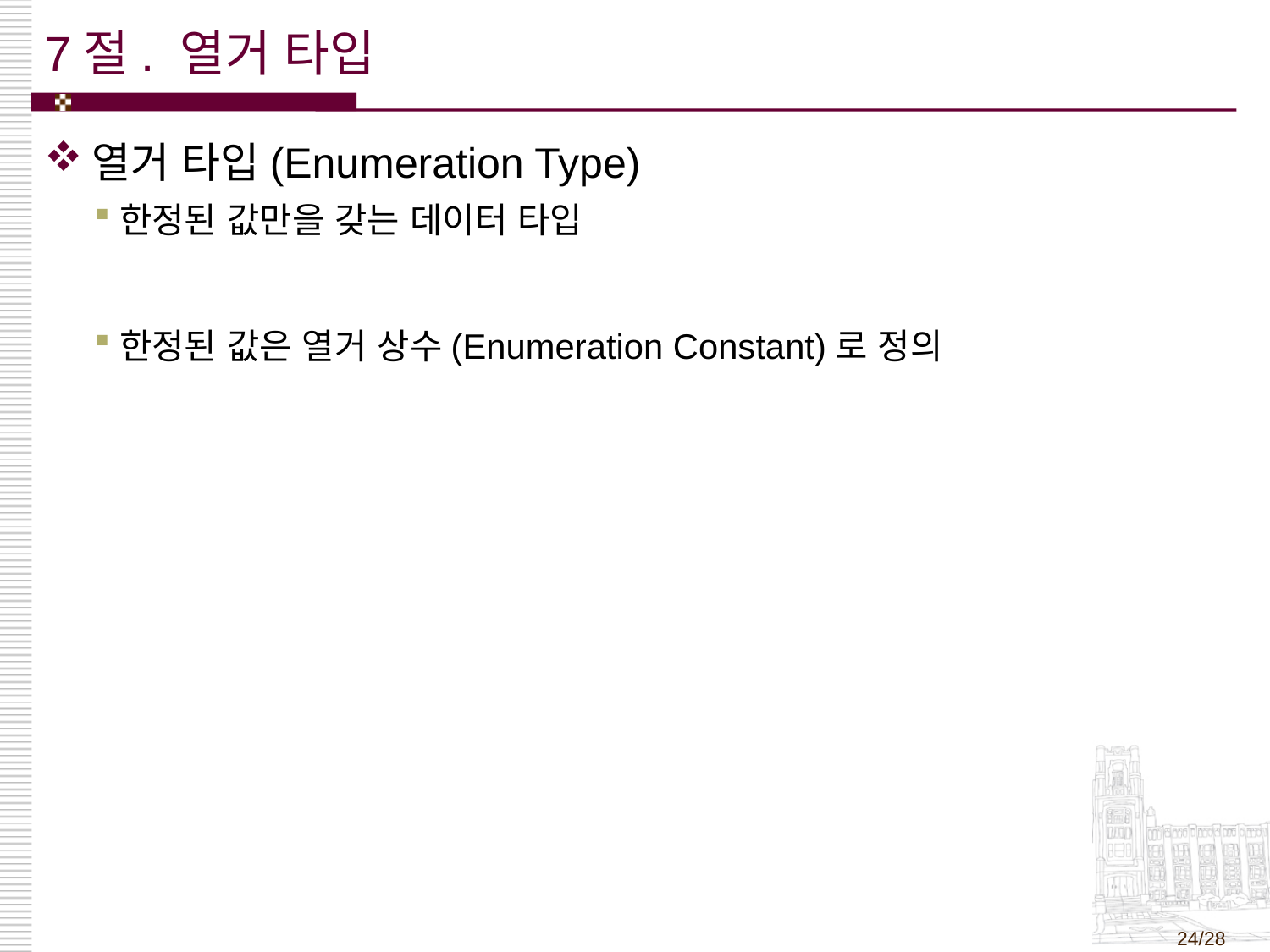

# 7절. 열거 타입
열거 타입(Enumeration Type)
한정된 값만을 갖는 데이터 타입

한정된 값은 열거 상수(Enumeration Constant)로 정의